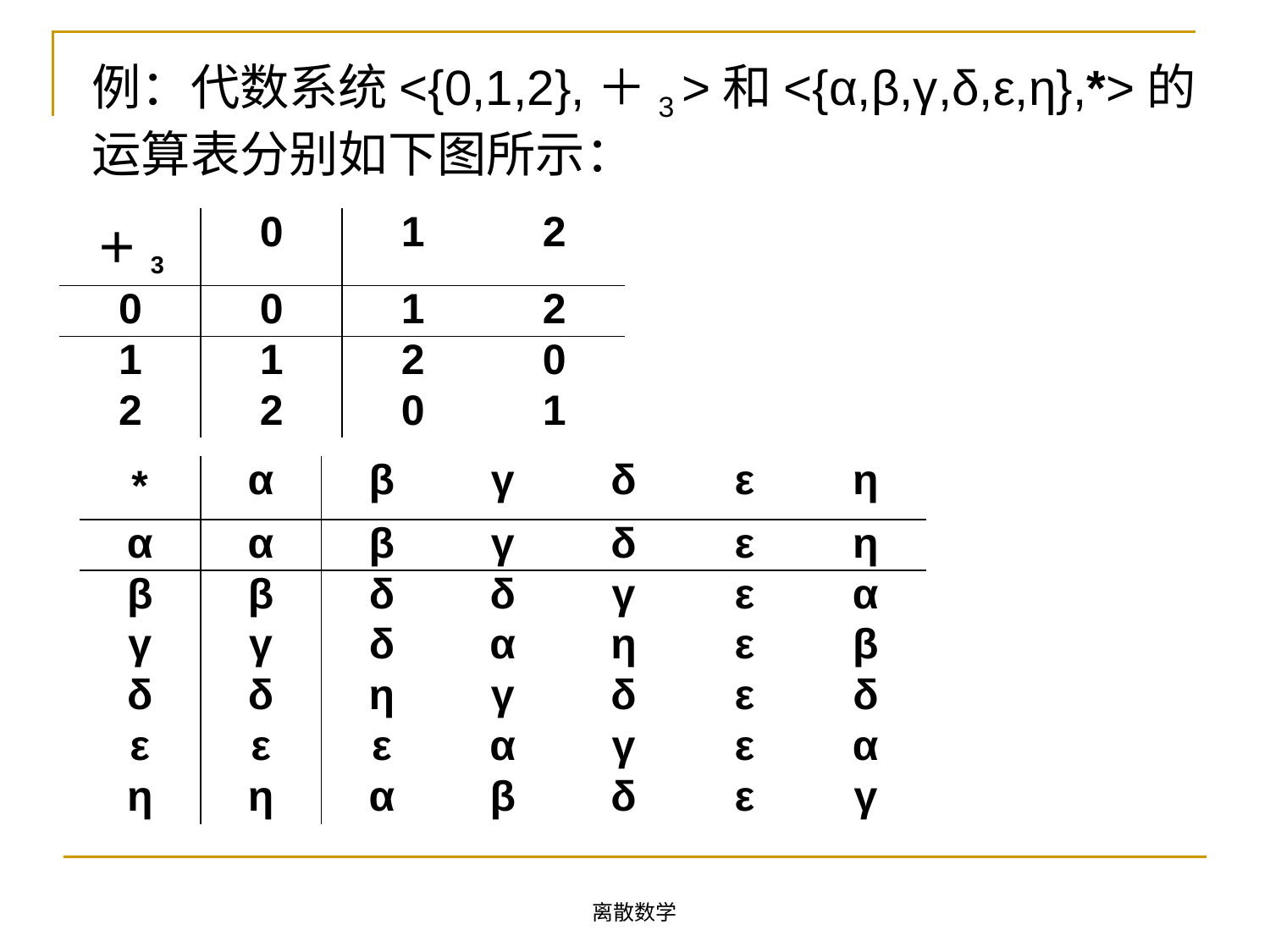

例：代数系统<{0,1,2},＋3 >和<{α,β,γ,δ,ε,η},*>的运算表分别如下图所示：
| ＋3 | 0 | 1 | 2 |
| --- | --- | --- | --- |
| 0 | 0 | 1 | 2 |
| 1 | 1 | 2 | 0 |
| 2 | 2 | 0 | 1 |
| \* | α | β | γ | δ | ε | η |
| --- | --- | --- | --- | --- | --- | --- |
| α | α | β | γ | δ | ε | η |
| β | β | δ | δ | γ | ε | α |
| γ | γ | δ | α | η | ε | β |
| δ | δ | η | γ | δ | ε | δ |
| ε | ε | ε | α | γ | ε | α |
| η | η | α | β | δ | ε | γ |

12
离散数学